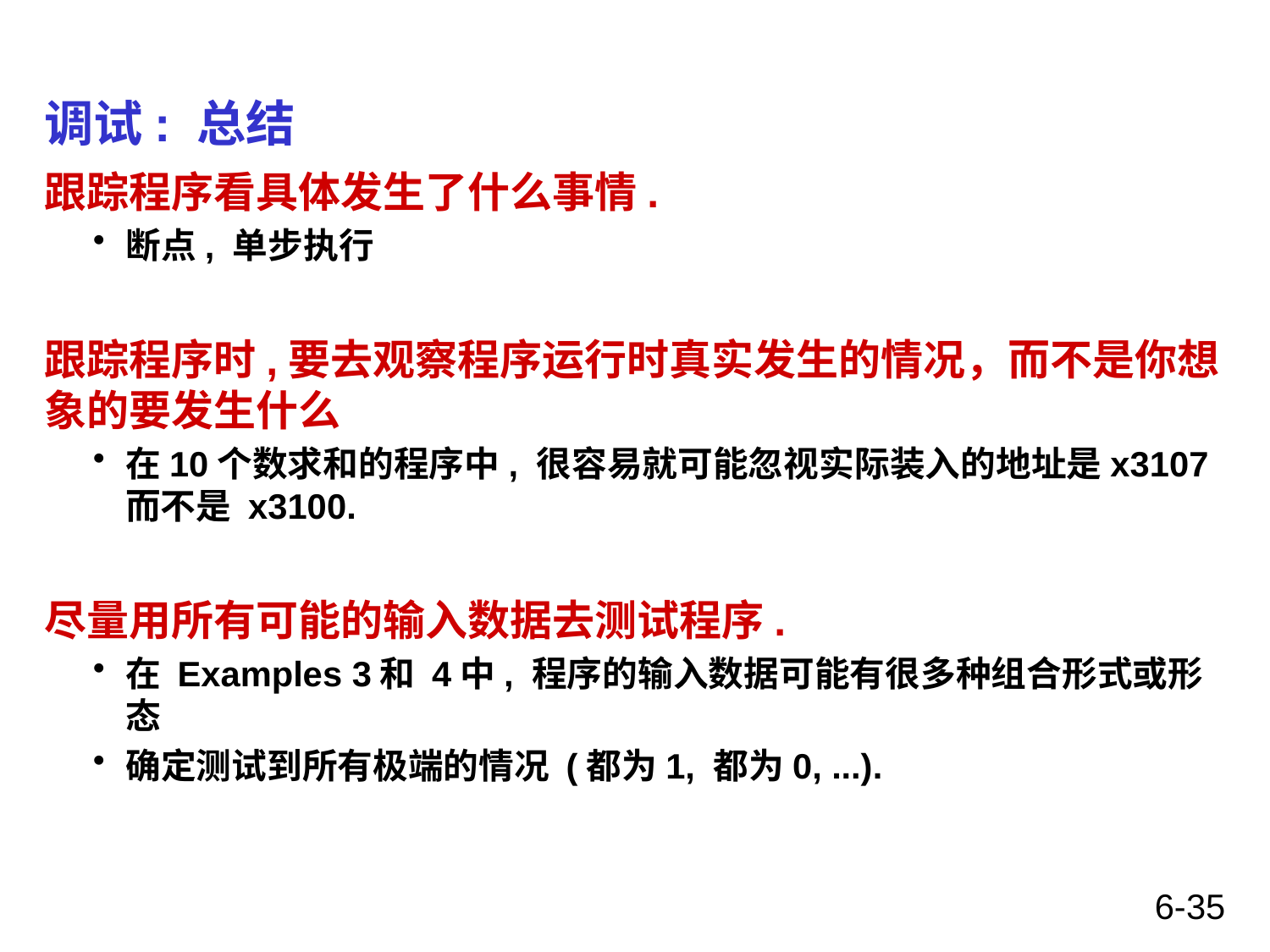

# 调试: 总结
跟踪程序看具体发生了什么事情.
断点, 单步执行

跟踪程序时,要去观察程序运行时真实发生的情况，而不是你想象的要发生什么
在10个数求和的程序中, 很容易就可能忽视实际装入的地址是x3107 而不是 x3100.

尽量用所有可能的输入数据去测试程序.
在 Examples 3和 4中, 程序的输入数据可能有很多种组合形式或形态
确定测试到所有极端的情况 (都为1, 都为0, ...).
6-35